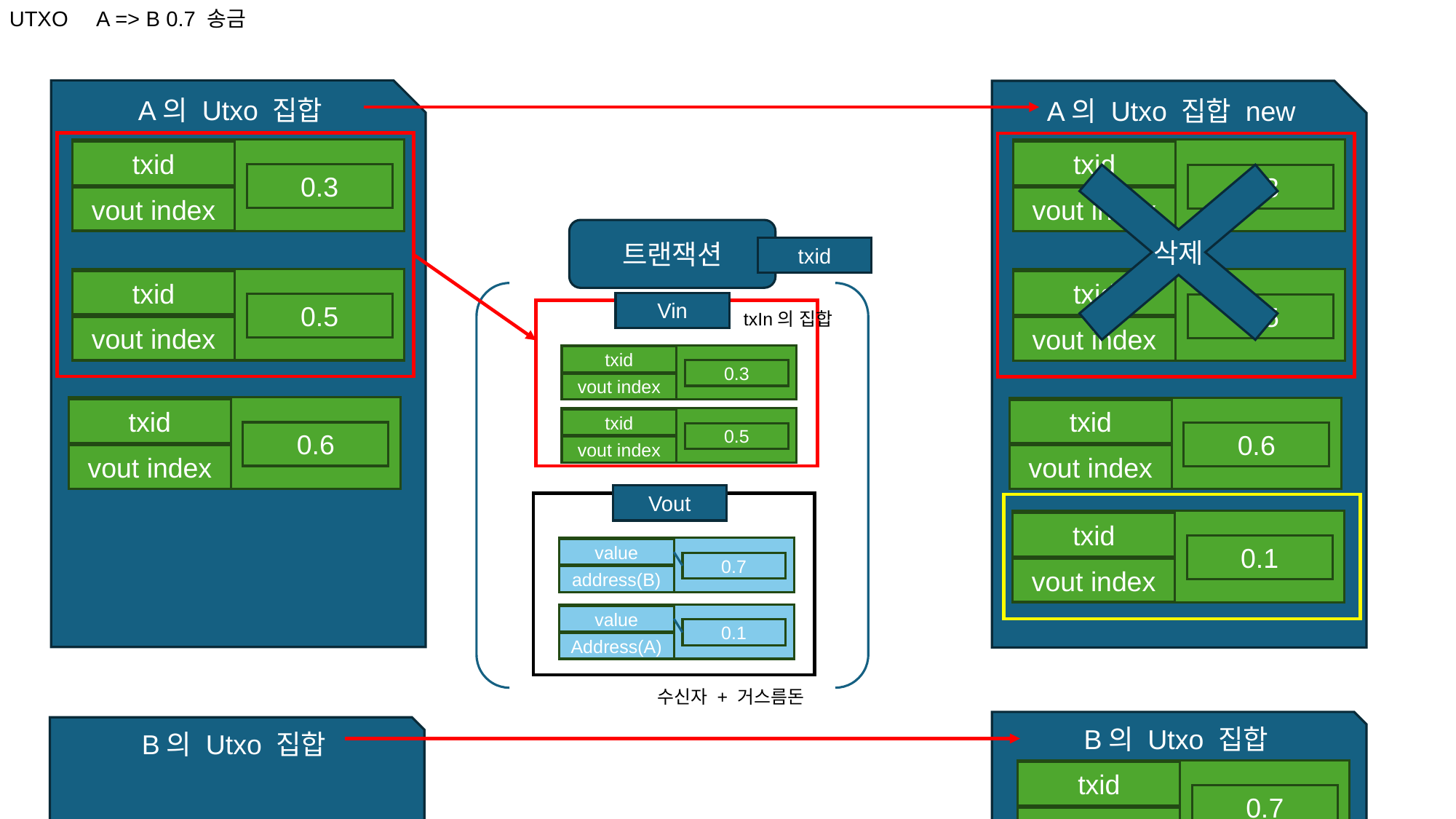

UTXO
A => B 0.7 송금
A의 Utxo 집합

A의 Utxo 집합 new

삭제

txid
0.3
vout index

txid
0.3
vout index
트랜잭션
txid

txid
0.5
vout index

txid
0.5
vout index

Vin

txIn의 집합

txid
0.3
vout index

txid
0.6
vout index

txid
0.6
vout index

txid
0.5
vout index
Vout

txid
0.1
vout index

value
0.7
address(B)

value
0.1
Address(A)
수신자 + 거스름돈
B의 Utxo 집합

B의 Utxo 집합

txid
0.7
vout index